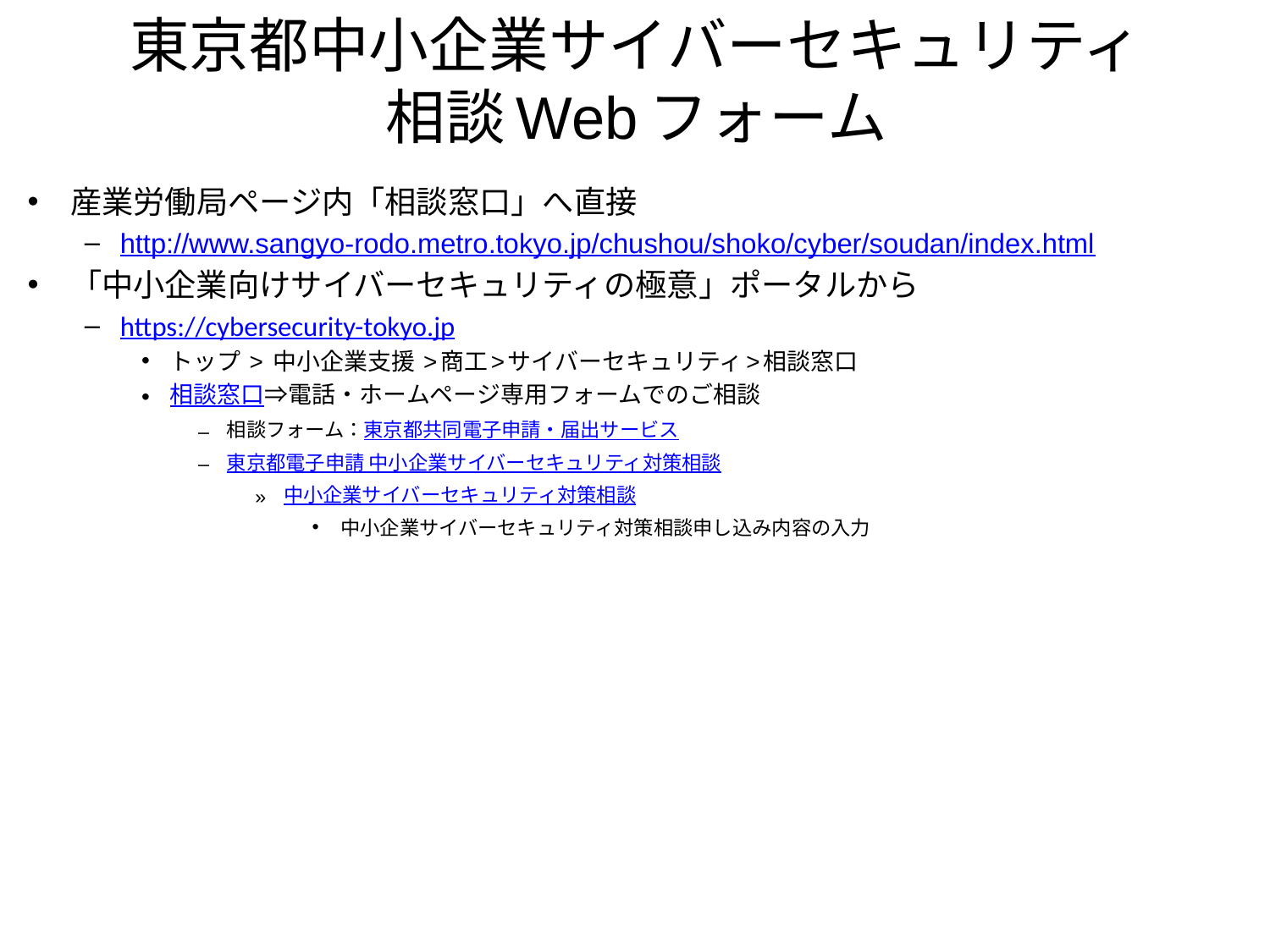

# 東京都中小企業サイバーセキュリティ 相談Webフォーム
産業労働局ページ内「相談窓口」へ直接
http://www.sangyo-rodo.metro.tokyo.jp/chushou/shoko/cyber/soudan/index.html
「中小企業向けサイバーセキュリティの極意」ポータルから
https://cybersecurity-tokyo.jp
トップ > 中小企業支援 >商工>サイバーセキュリティ>相談窓口
相談窓口⇒電話・ホームページ専用フォームでのご相談
相談フォーム：東京都共同電子申請・届出サービス
東京都電子申請 中小企業サイバーセキュリティ対策相談
中小企業サイバーセキュリティ対策相談
中小企業サイバーセキュリティ対策相談申し込み内容の入力